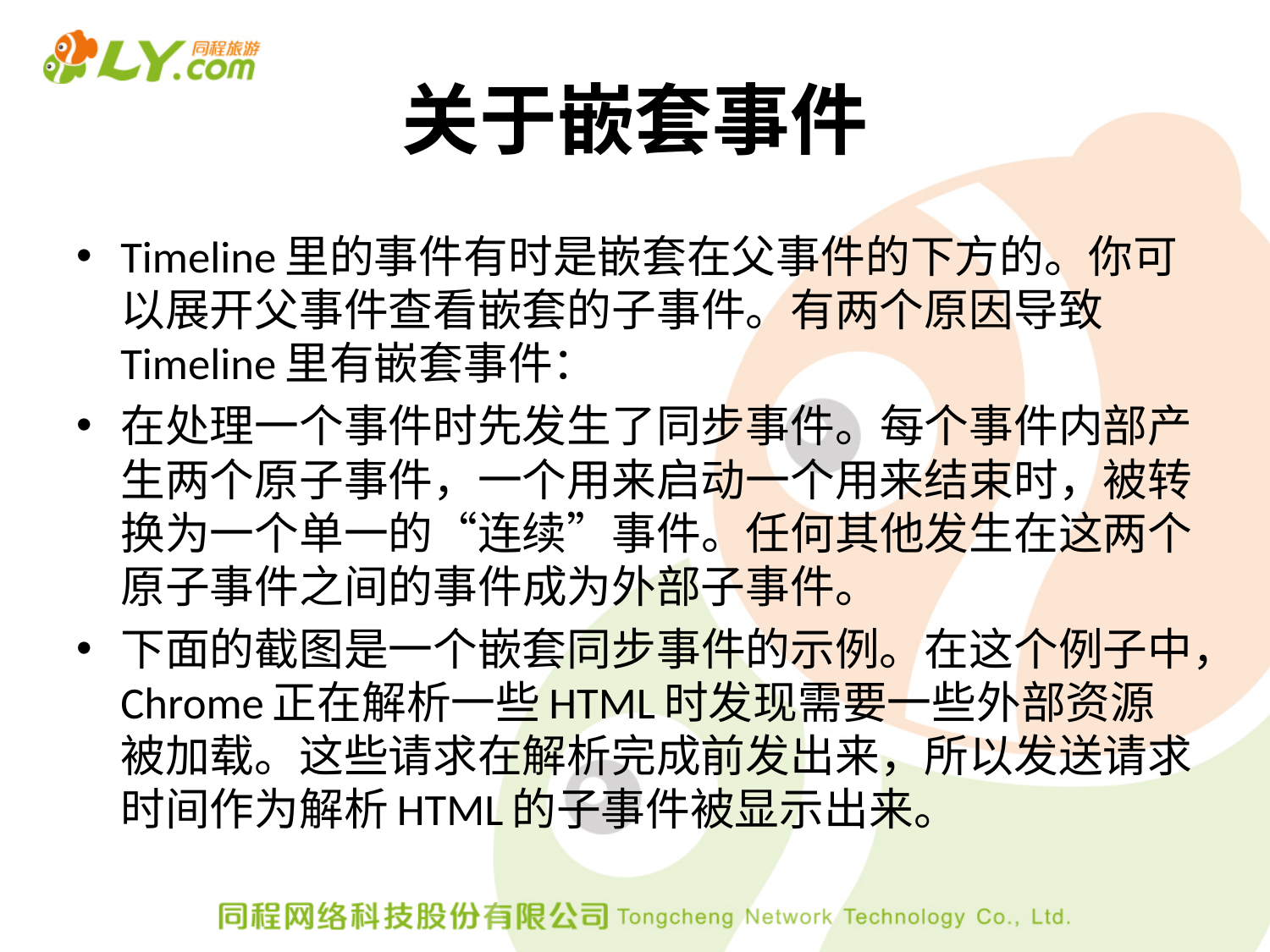

# 关于嵌套事件
Timeline里的事件有时是嵌套在父事件的下方的。你可以展开父事件查看嵌套的子事件。有两个原因导致Timeline里有嵌套事件：
在处理一个事件时先发生了同步事件。每个事件内部产生两个原子事件，一个用来启动一个用来结束时，被转换为一个单一的“连续”事件。任何其他发生在这两个原子事件之间的事件成为外部子事件。
下面的截图是一个嵌套同步事件的示例。在这个例子中，Chrome正在解析一些HTML时发现需要一些外部资源被加载。这些请求在解析完成前发出来，所以发送请求时间作为解析HTML的子事件被显示出来。